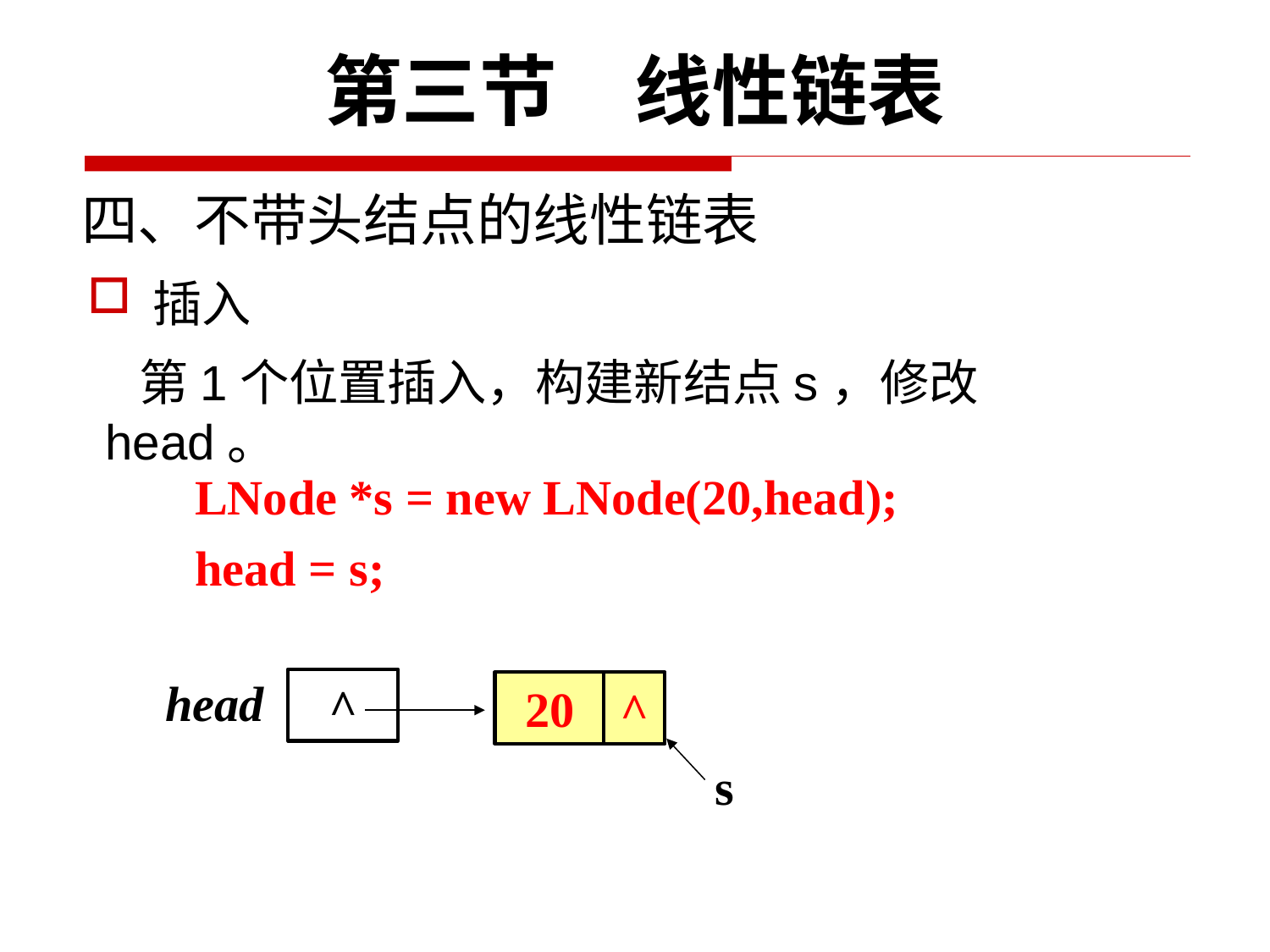

第三节　线性链表
四、不带头结点的线性链表
插入
  第1个位置插入，构建新结点s，修改head。
LNode *s = new LNode(20,head);

head = s;

head
^
20
^
s